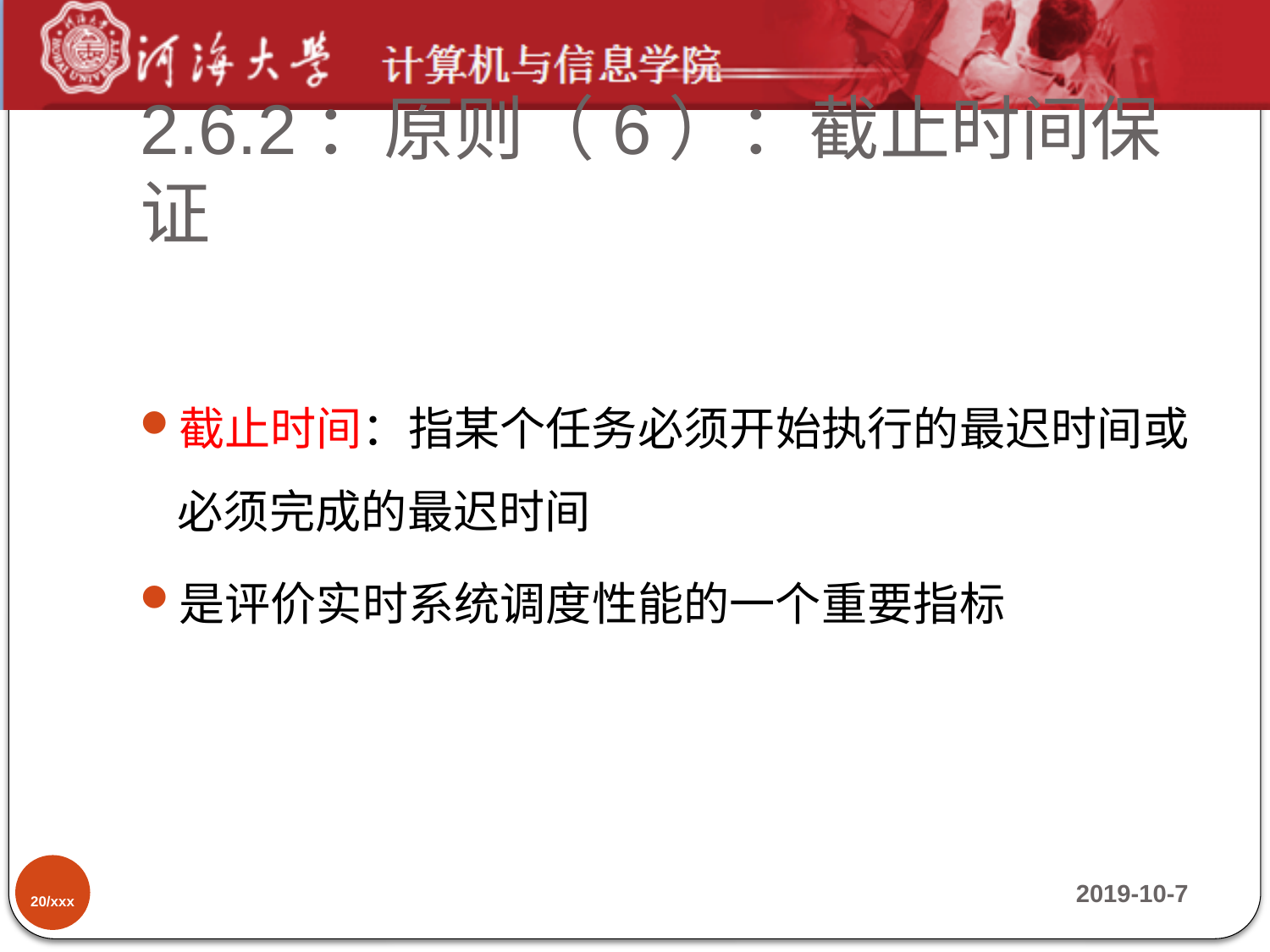

# 2.6.2：原则（6）：截止时间保证
截止时间：指某个任务必须开始执行的最迟时间或必须完成的最迟时间
是评价实时系统调度性能的一个重要指标

20/xxx
2019-10-7